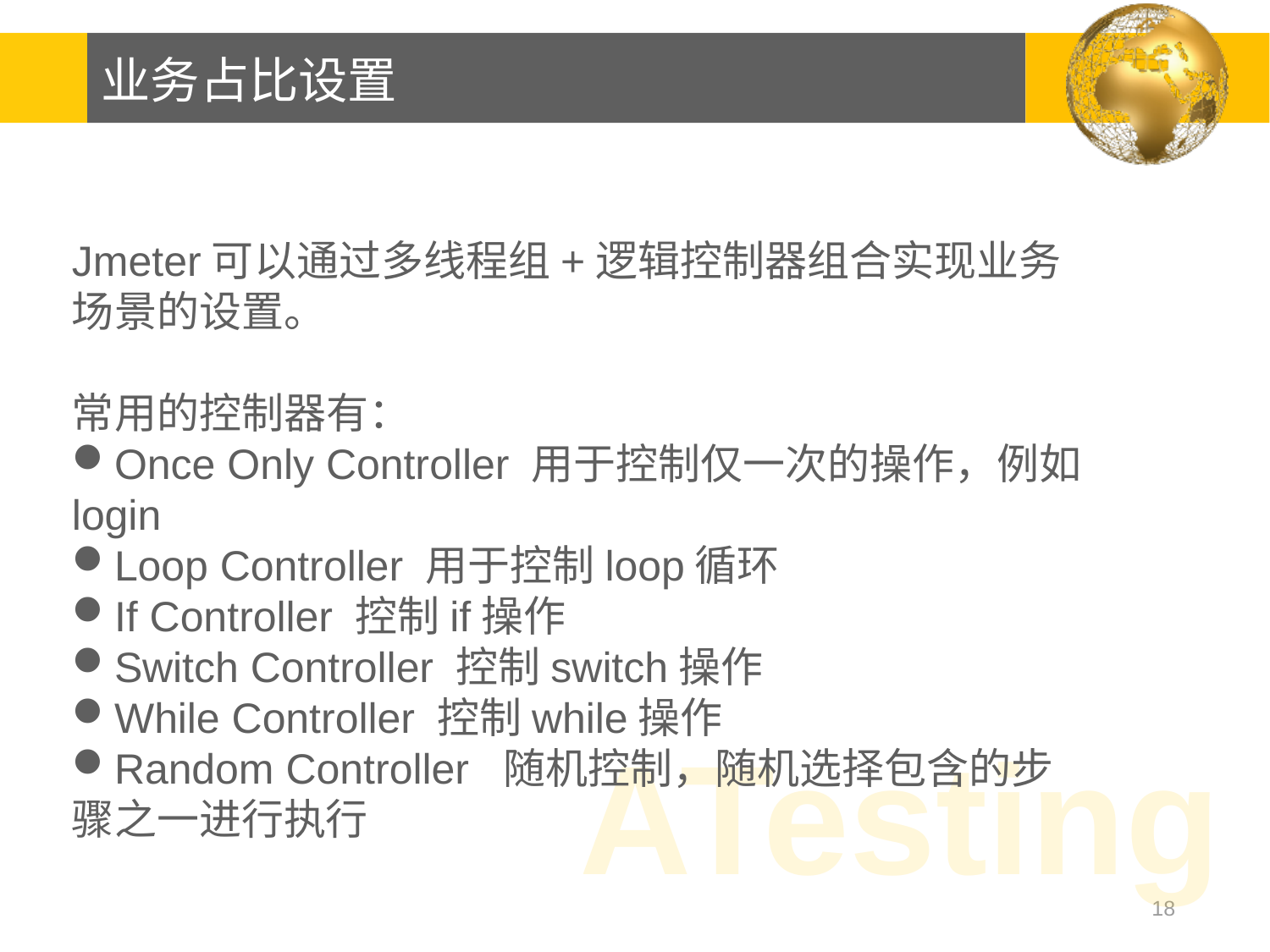

业务占比设置
Jmeter可以通过多线程组+逻辑控制器组合实现业务场景的设置。

常用的控制器有：
Once Only Controller 用于控制仅一次的操作，例如login
Loop Controller 用于控制loop循环
If Controller 控制if操作
Switch Controller 控制switch操作
While Controller 控制while操作
Random Controller  随机控制，随机选择包含的步骤之一进行执行
ATesting
18